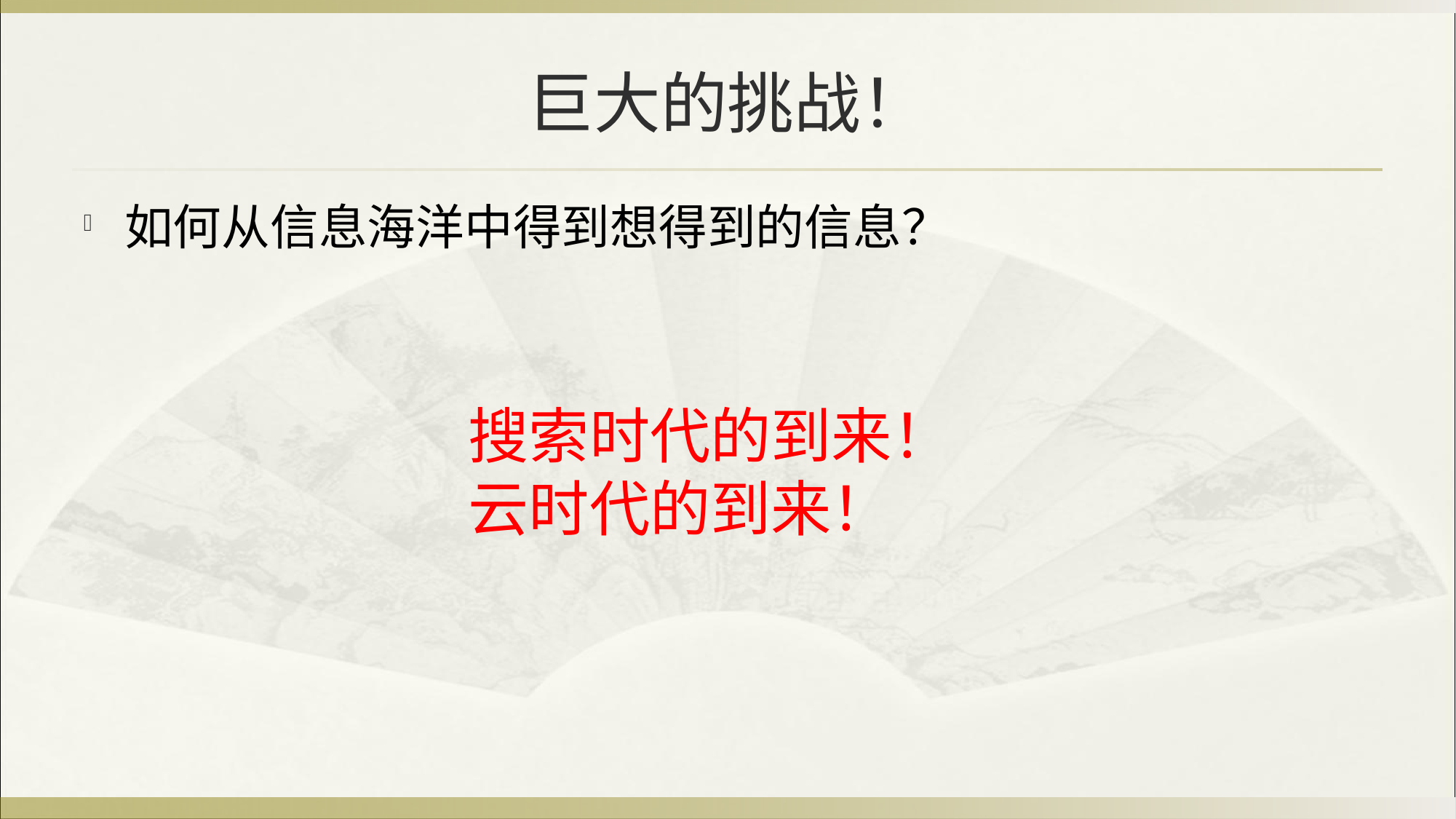

# 巨大的挑战！
如何从信息海洋中得到想得到的信息？
搜索时代的到来！
云时代的到来！